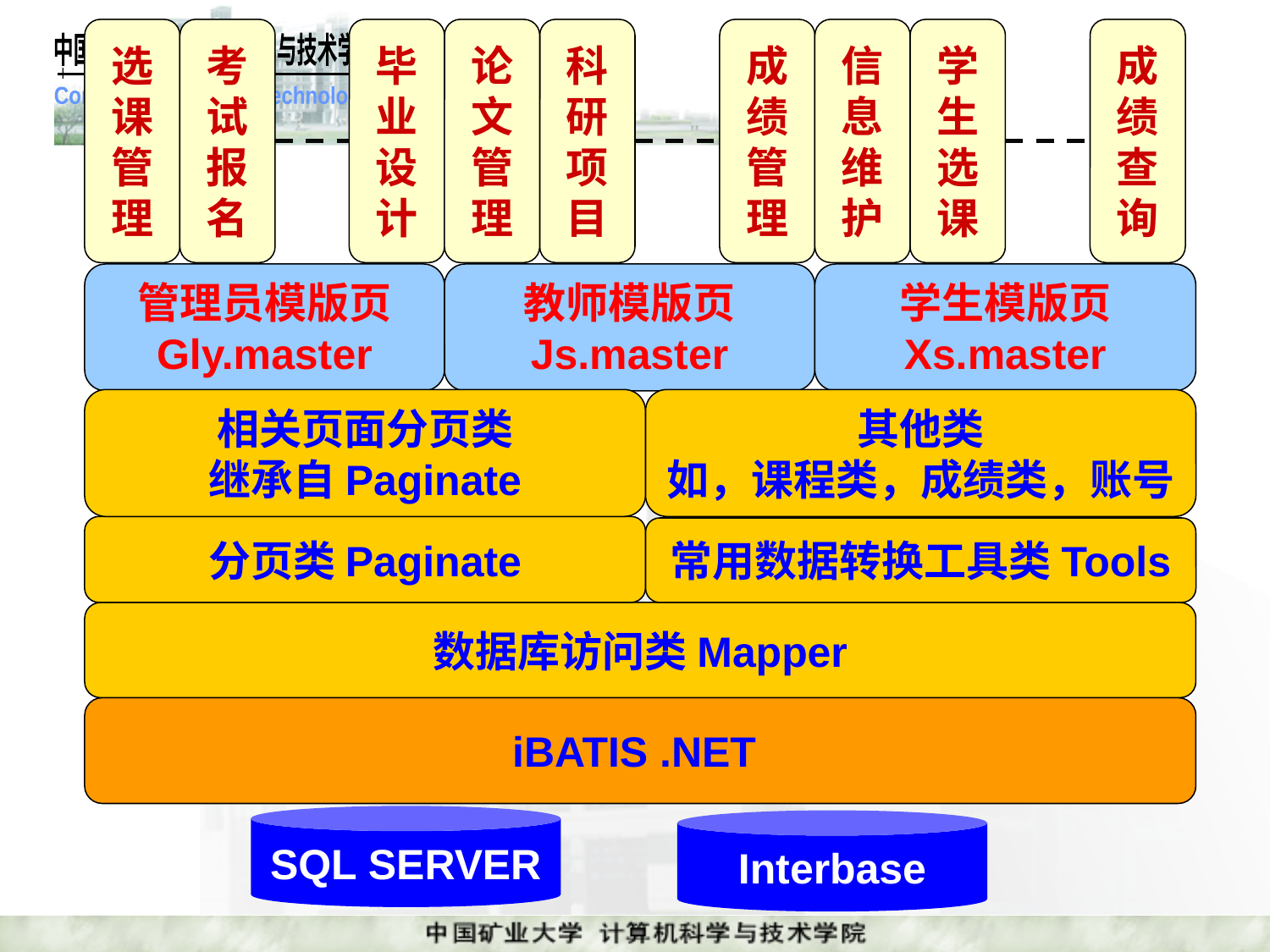

#
选
课
管
理
考
试
报
名
毕
业
设
计
论
文
管
理
科
研
项
目
成
绩
管
理
信
息
维
护
学
生
选
课
成
绩
查
询
管理员模版页
Gly.master
教师模版页
Js.master
学生模版页
Xs.master
相关页面分页类
继承自Paginate
其他类
如，课程类，成绩类，账号
分页类Paginate
常用数据转换工具类Tools
数据库访问类Mapper
iBATIS .NET
SQL SERVER
Interbase
13